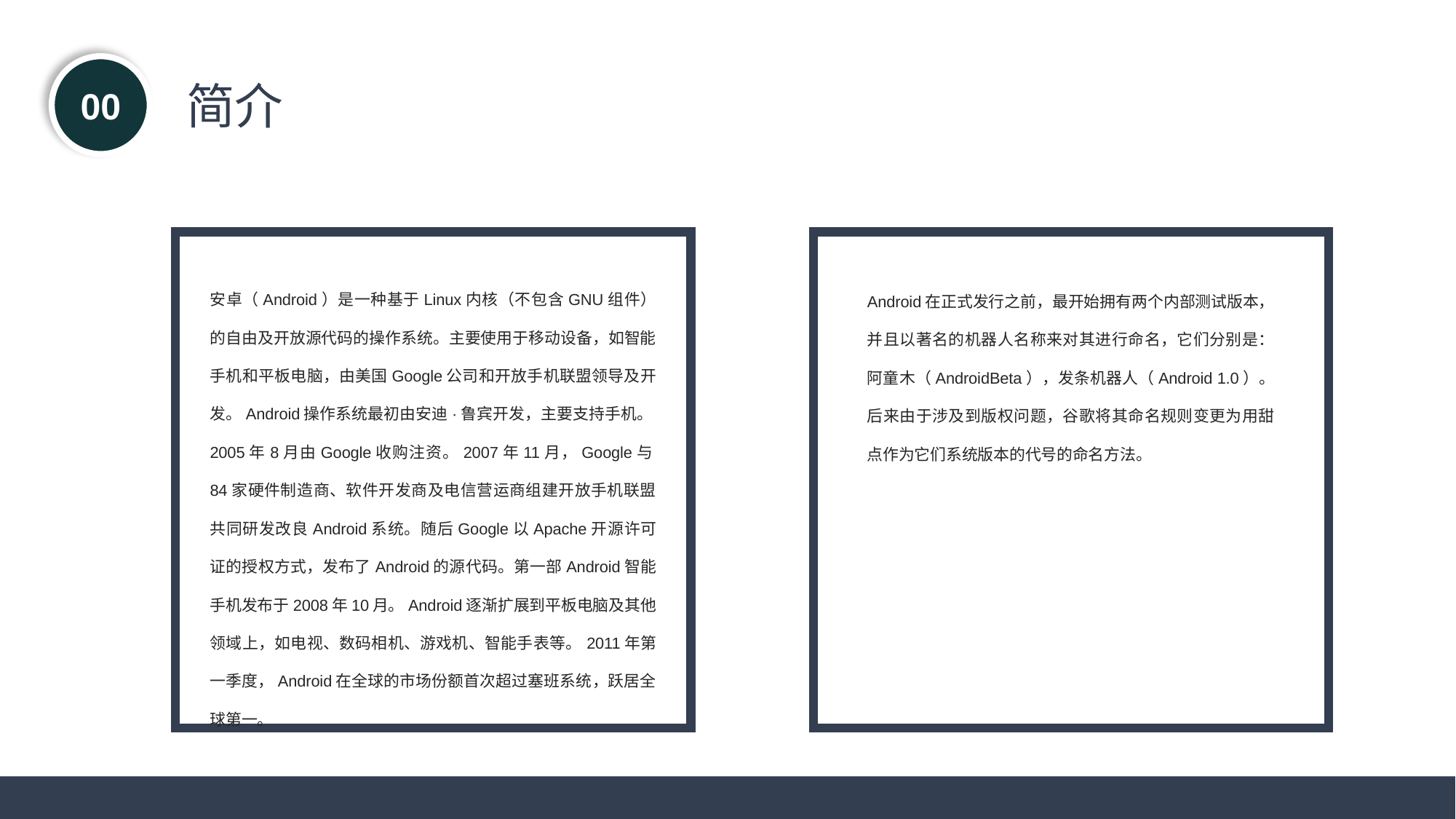

00
简介

安卓（Android）是一种基于Linux内核（不包含GNU组件）的自由及开放源代码的操作系统。主要使用于移动设备，如智能手机和平板电脑，由美国Google公司和开放手机联盟领导及开发。Android操作系统最初由安迪·鲁宾开发，主要支持手机。2005年8月由Google收购注资。2007年11月，Google与84家硬件制造商、软件开发商及电信营运商组建开放手机联盟共同研发改良Android系统。随后Google以Apache开源许可证的授权方式，发布了Android的源代码。第一部Android智能手机发布于2008年10月。Android逐渐扩展到平板电脑及其他领域上，如电视、数码相机、游戏机、智能手表等。2011年第一季度，Android在全球的市场份额首次超过塞班系统，跃居全球第一。
Android在正式发行之前，最开始拥有两个内部测试版本，并且以著名的机器人名称来对其进行命名，它们分别是：阿童木（AndroidBeta），发条机器人（Android 1.0）。后来由于涉及到版权问题，谷歌将其命名规则变更为用甜点作为它们系统版本的代号的命名方法。